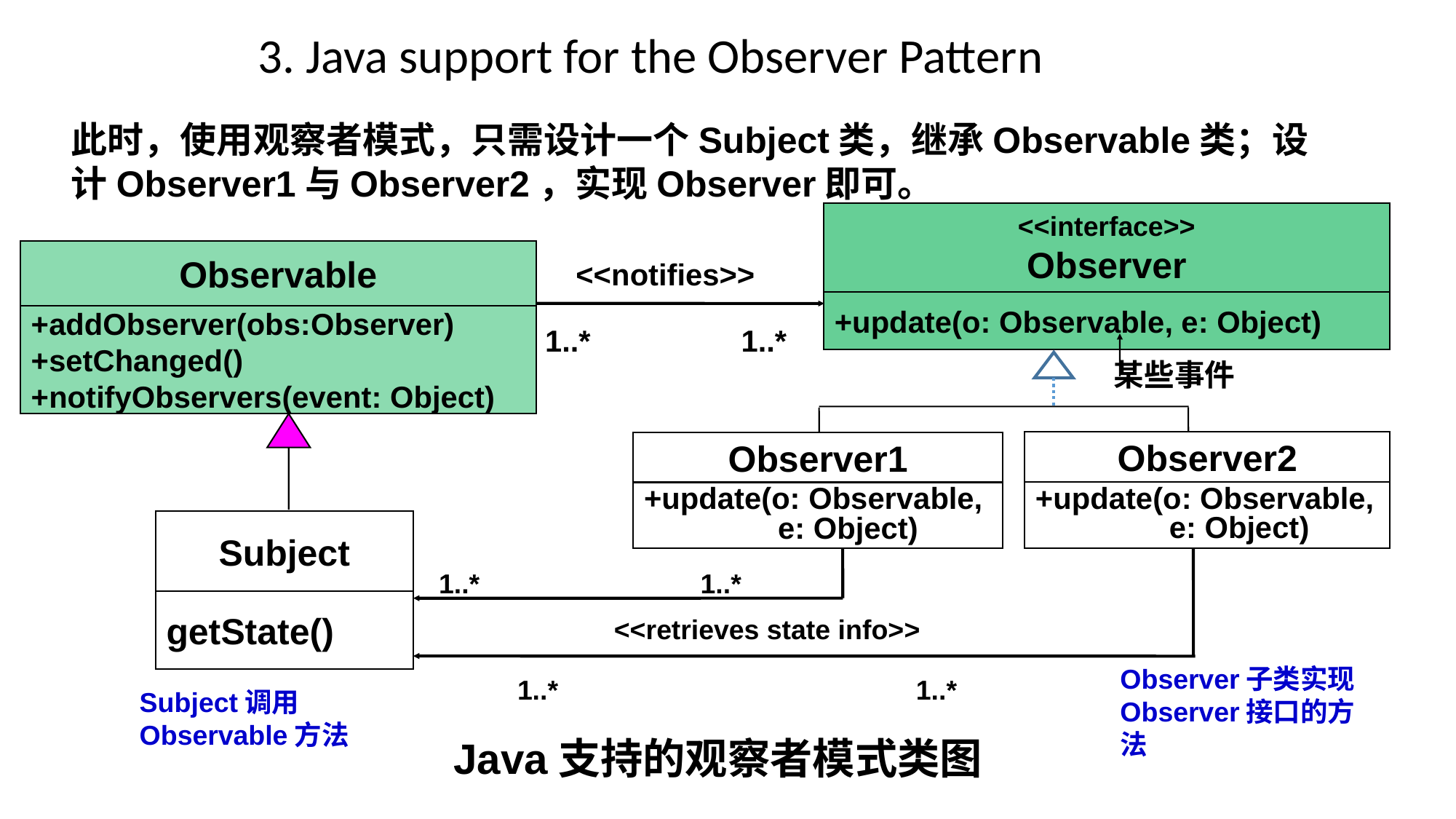

# 3. Java support for the Observer Pattern
此时，使用观察者模式，只需设计一个Subject类，继承Observable类；设计Observer1与Observer2，实现Observer即可。
<<interface>>
Observer
Observable
<<notifies>>
+update(o: Observable, e: Object)

+addObserver(obs:Observer)
+setChanged()
+notifyObservers(event: Object)
1..*                  1..*

某些事件

Observer2
+update(o: Observable,
                e: Object)
Observer1
+update(o: Observable,
                e: Object)
Subject
getState()

1..*                             1..*

<<retrieves state info>>

Observer子类实现Observer接口的方法
1..*                                               1..*
Subject调用Observable方法
Java支持的观察者模式类图